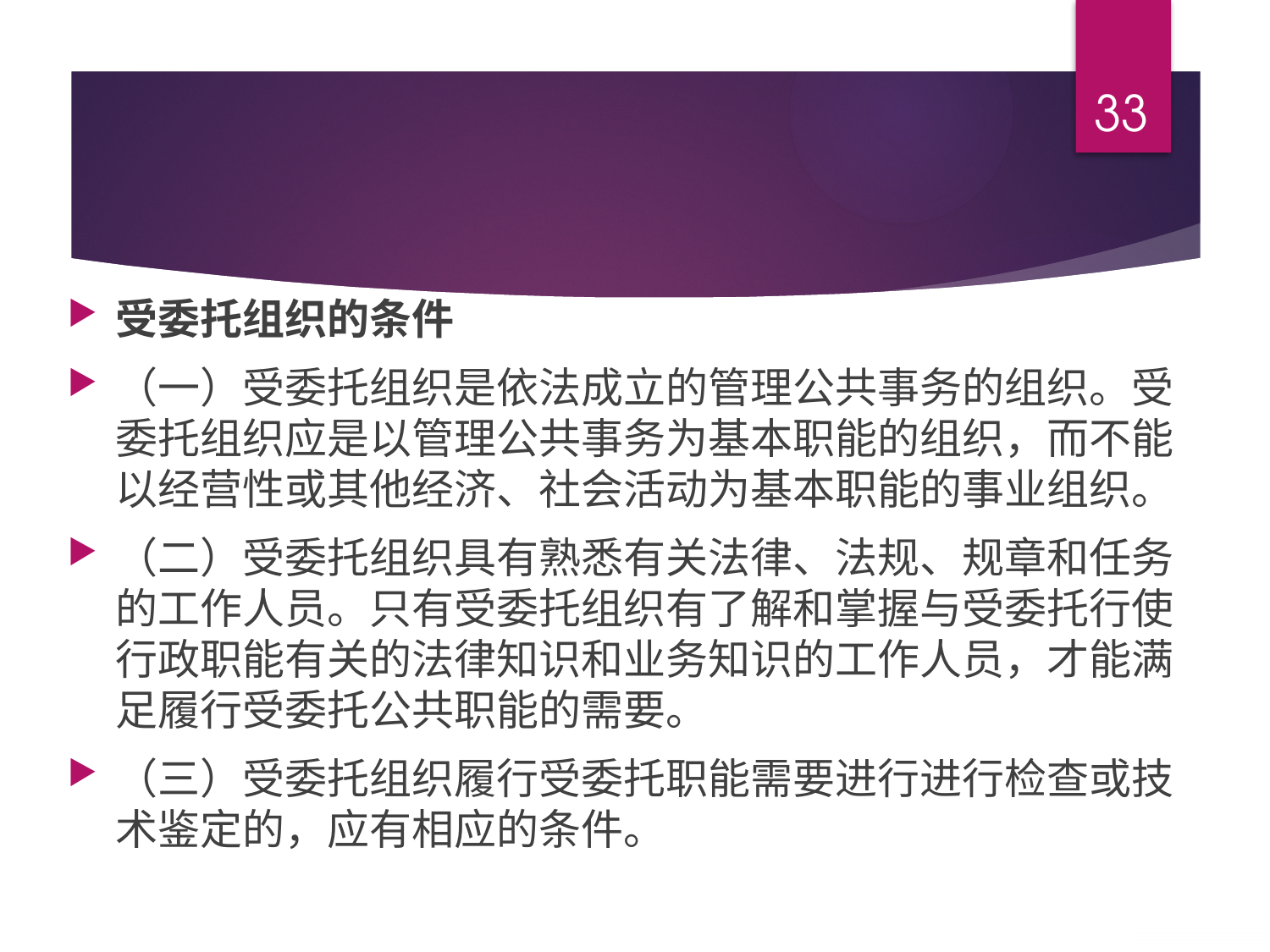

33
#
受委托组织的条件
（一）受委托组织是依法成立的管理公共事务的组织。受委托组织应是以管理公共事务为基本职能的组织，而不能以经营性或其他经济、社会活动为基本职能的事业组织。
（二）受委托组织具有熟悉有关法律、法规、规章和任务的工作人员。只有受委托组织有了解和掌握与受委托行使行政职能有关的法律知识和业务知识的工作人员，才能满足履行受委托公共职能的需要。
（三）受委托组织履行受委托职能需要进行进行检查或技术鉴定的，应有相应的条件。